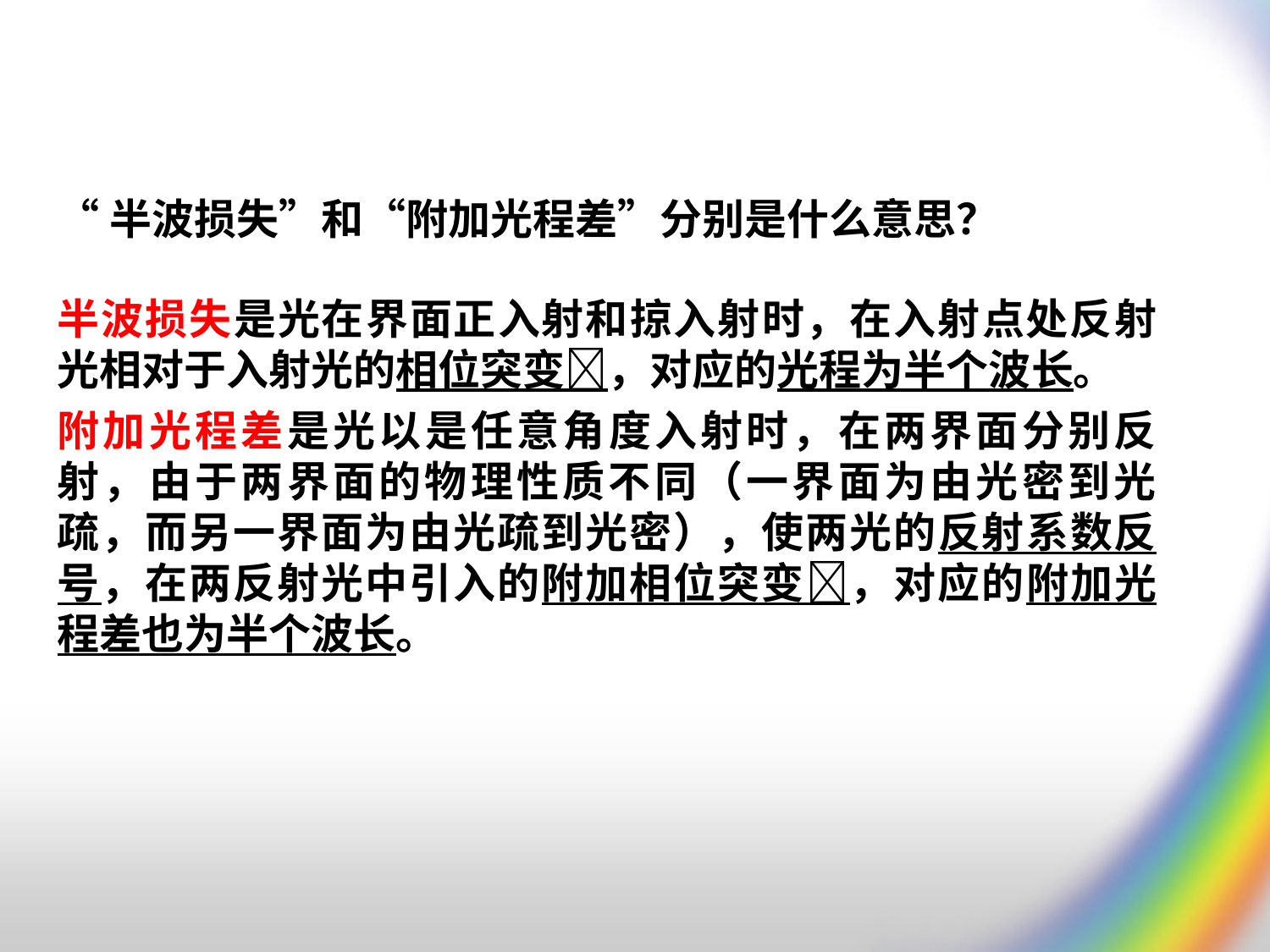

“半波损失”和“附加光程差”分别是什么意思？
半波损失是光在界面正入射和掠入射时，在入射点处反射光相对于入射光的相位突变π，对应的光程为半个波长。
附加光程差是光以是任意角度入射时，在两界面分别反射，由于两界面的物理性质不同（一界面为由光密到光疏，而另一界面为由光疏到光密），使两光的反射系数反号，在两反射光中引入的附加相位突变π，对应的附加光程差也为半个波长。